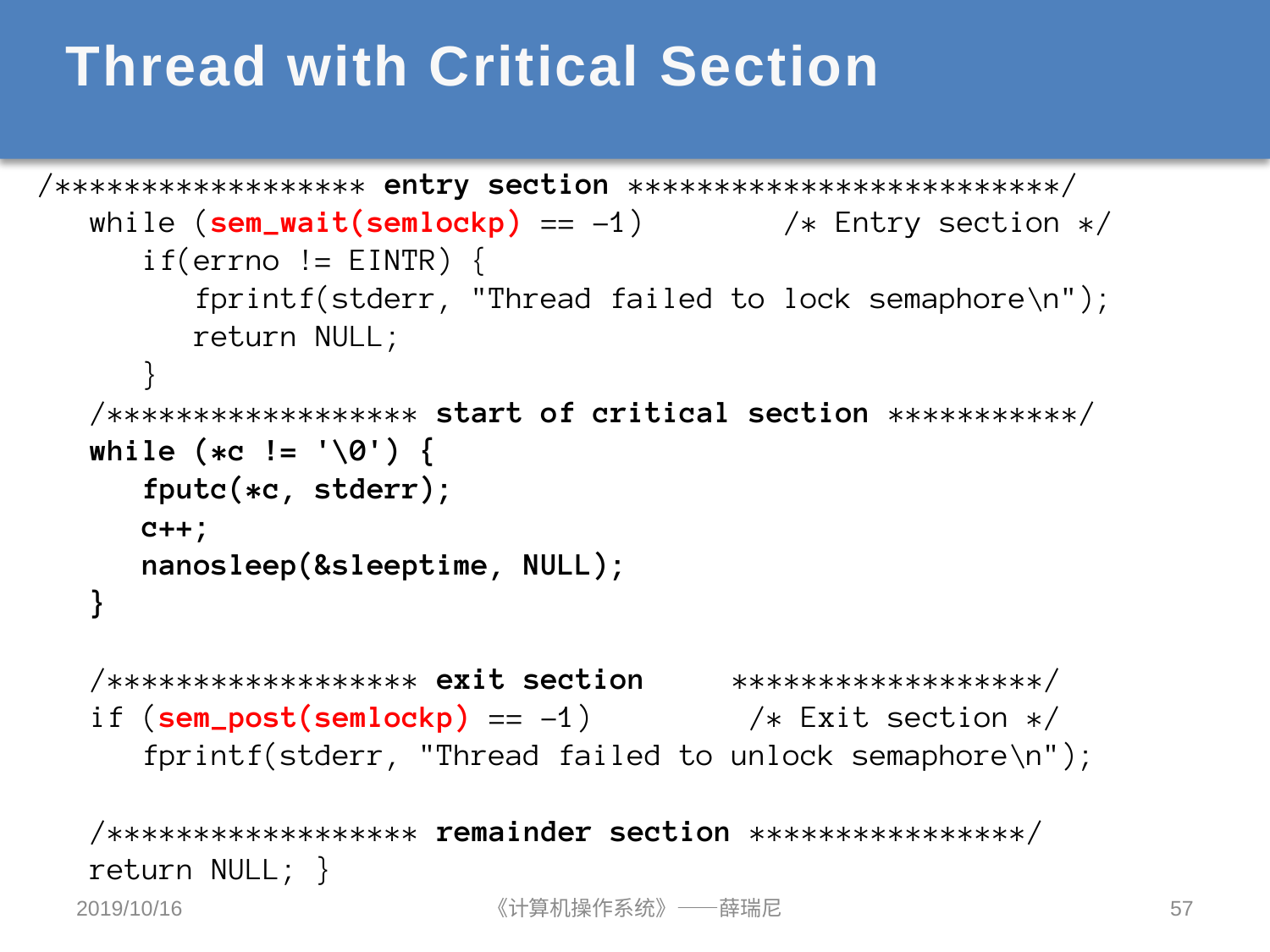

# Thread with Critical Section
/****************** entry section *************************/
   while (sem_wait(semlockp) == -1)        /* Entry section */
      if(errno != EINTR) {
         fprintf(stderr, "Thread failed to lock semaphore\n");
         return NULL;
      }
   /****************** start of critical section ***********/
   while (*c != '\0') {
      fputc(*c, stderr);
      c++;
      nanosleep(&sleeptime, NULL);
   }

   /****************** exit section     ******************/
   if (sem_post(semlockp) == -1)         /* Exit section */
      fprintf(stderr, "Thread failed to unlock semaphore\n");

   /****************** remainder section ****************/
   return NULL; }
2019/10/16
《计算机操作系统》——薛瑞尼
57